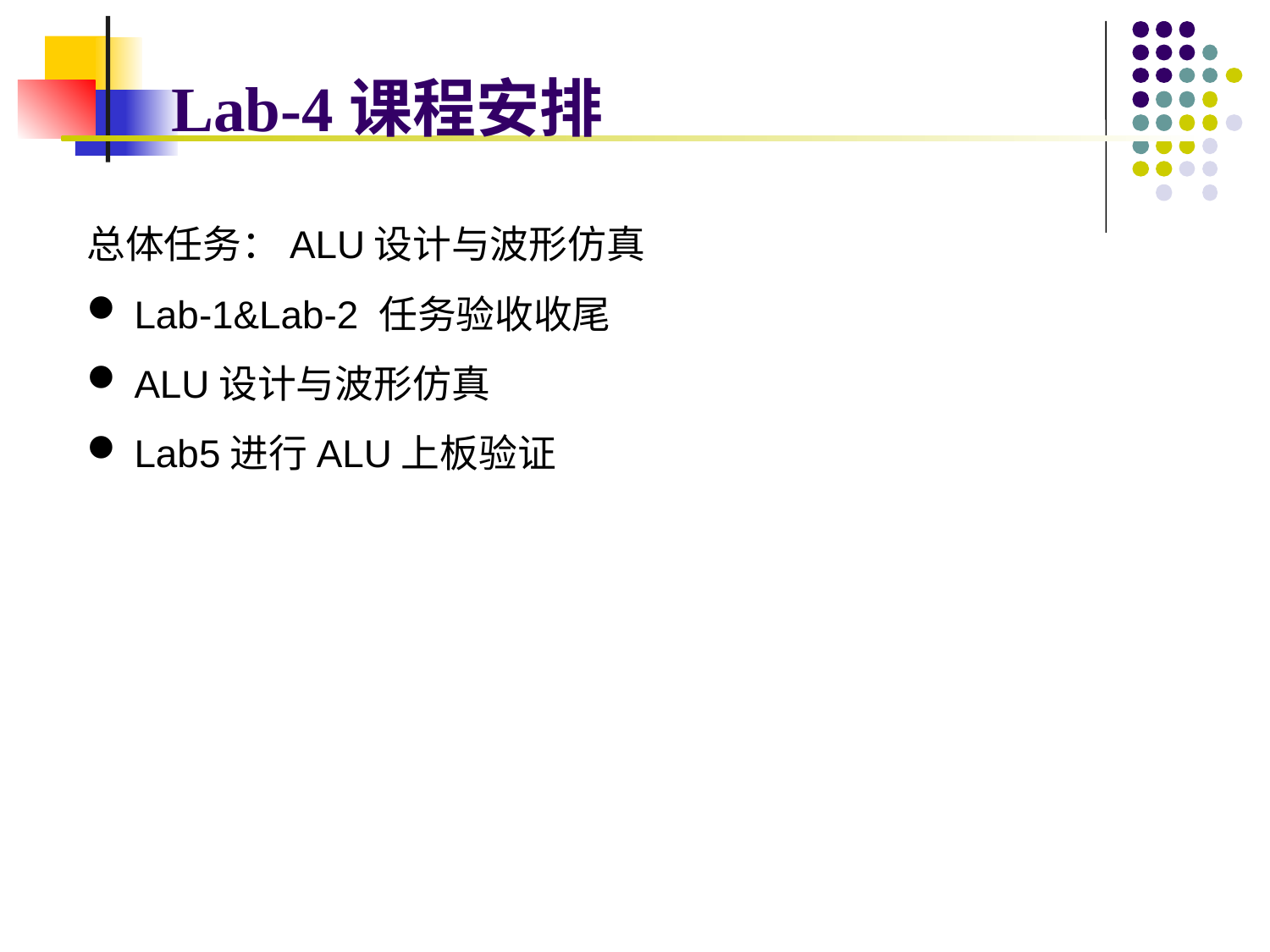

# Lab-4课程安排
总体任务：ALU设计与波形仿真
Lab-1&Lab-2 任务验收收尾
ALU设计与波形仿真
Lab5进行ALU上板验证